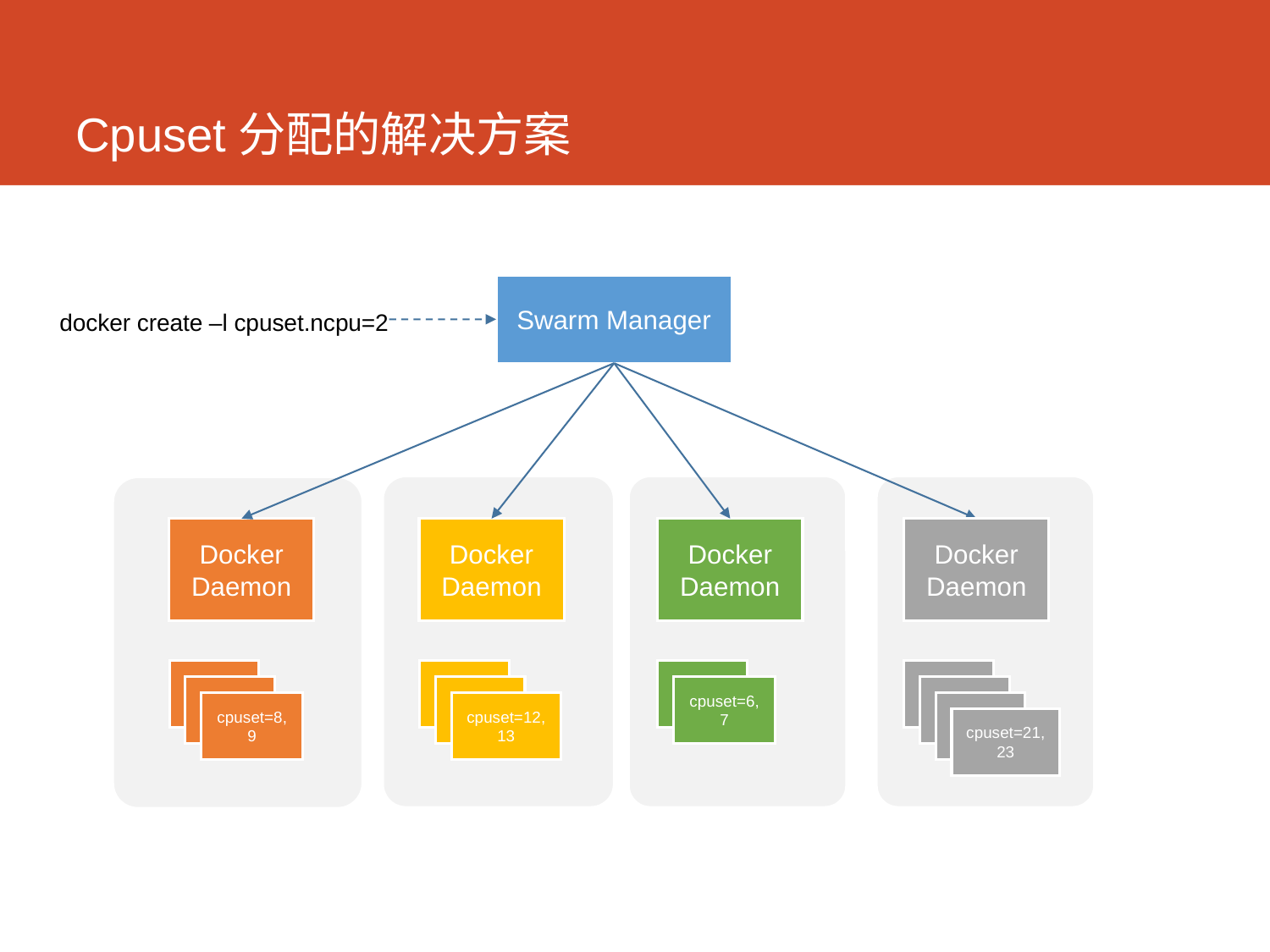

# Cpuset分配的解决方案
Swarm Manager
docker create –l cpuset.ncpu=2

Docker Daemon
Docker Daemon
Docker Daemon
Docker Daemon

cpuset=6,7

cpuset=8,9
cpuset=12,13

cpuset=21,23